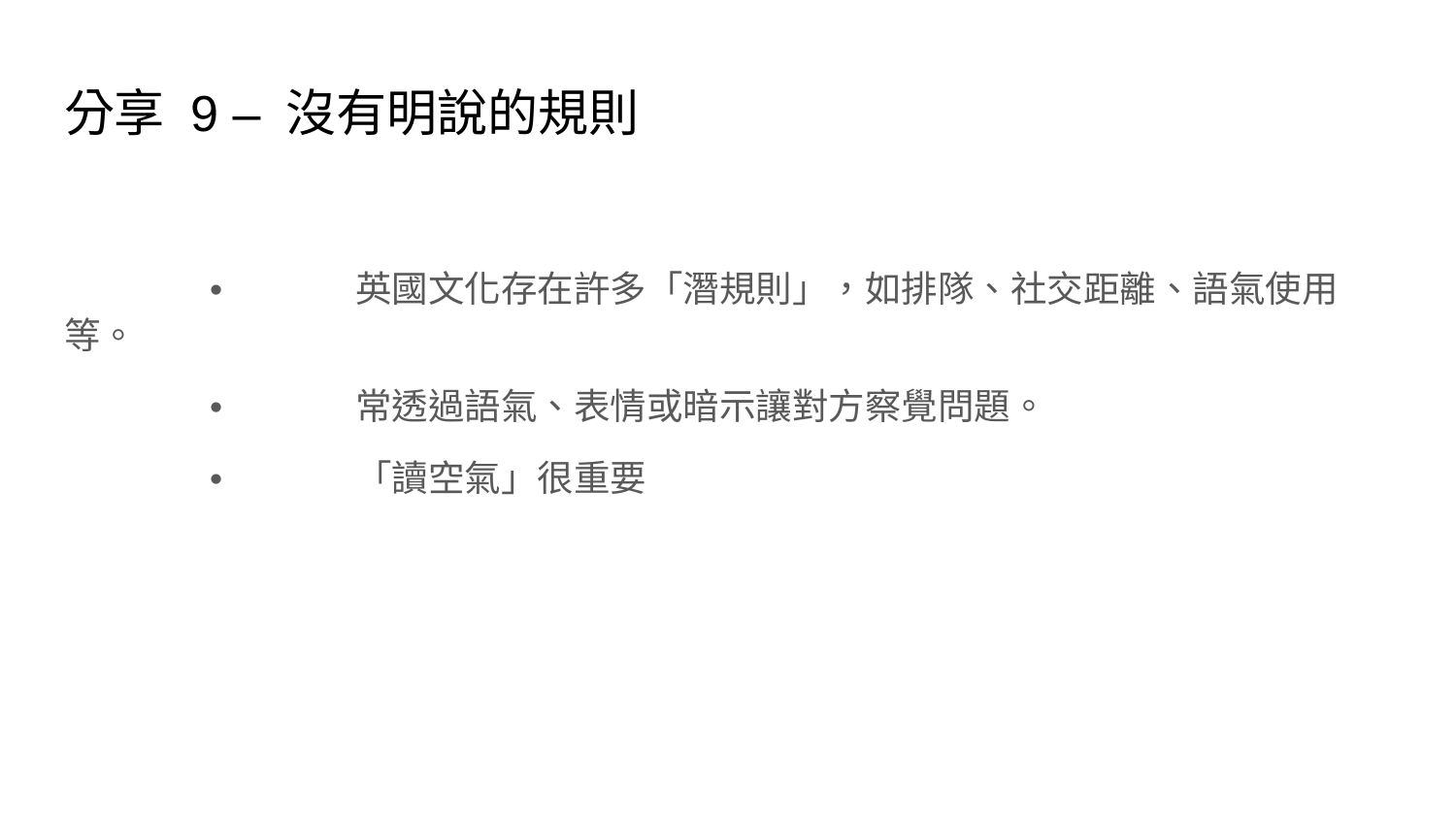

# 分享 9 – 沒有明說的規則

	•	英國文化存在許多「潛規則」，如排隊、社交距離、語氣使用等。
	•	常透過語氣、表情或暗示讓對方察覺問題。
	•	「讀空氣」很重要